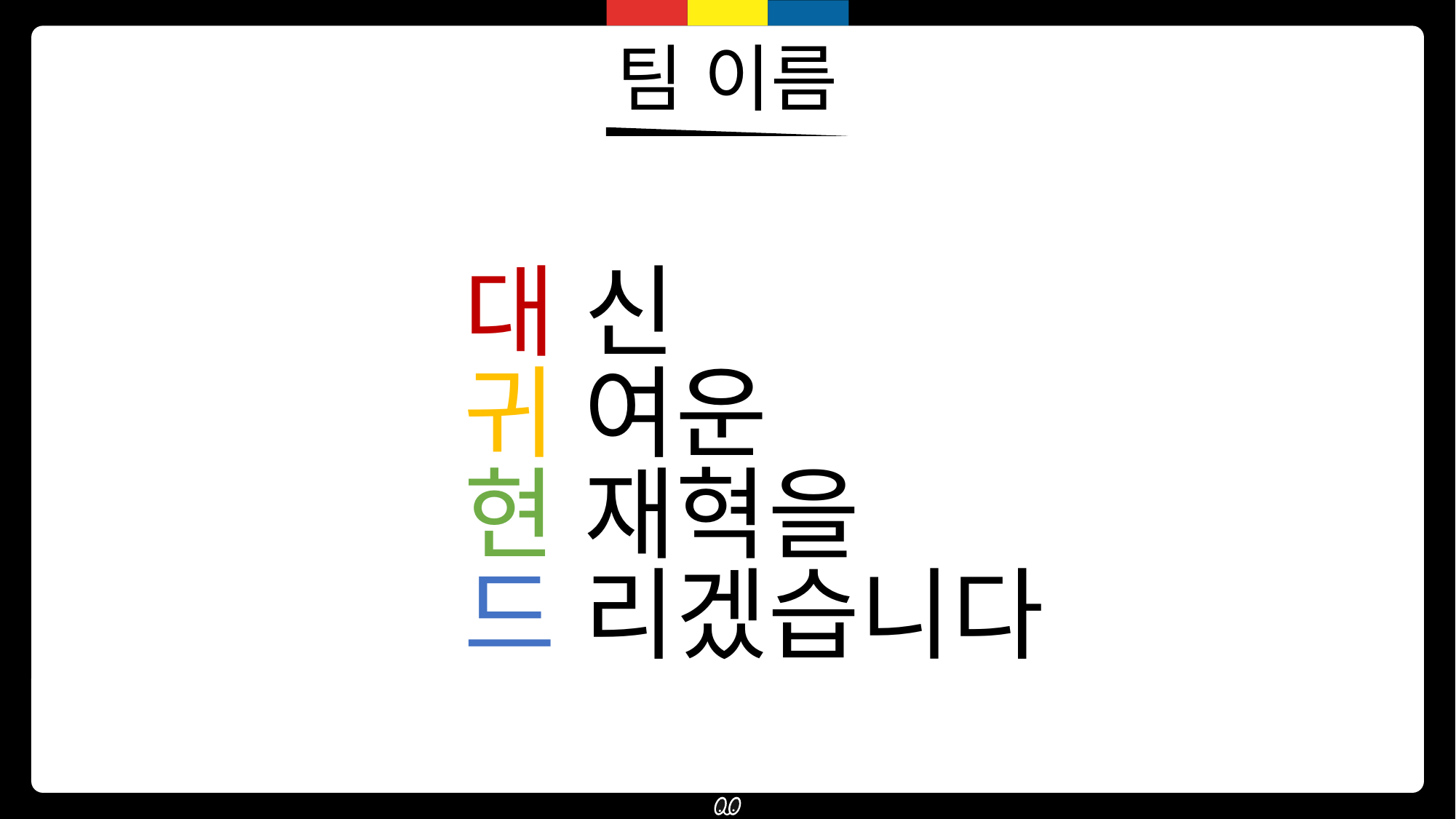

팀 이름

대 신
귀 여운
현 재혁을
드 리겠습니다